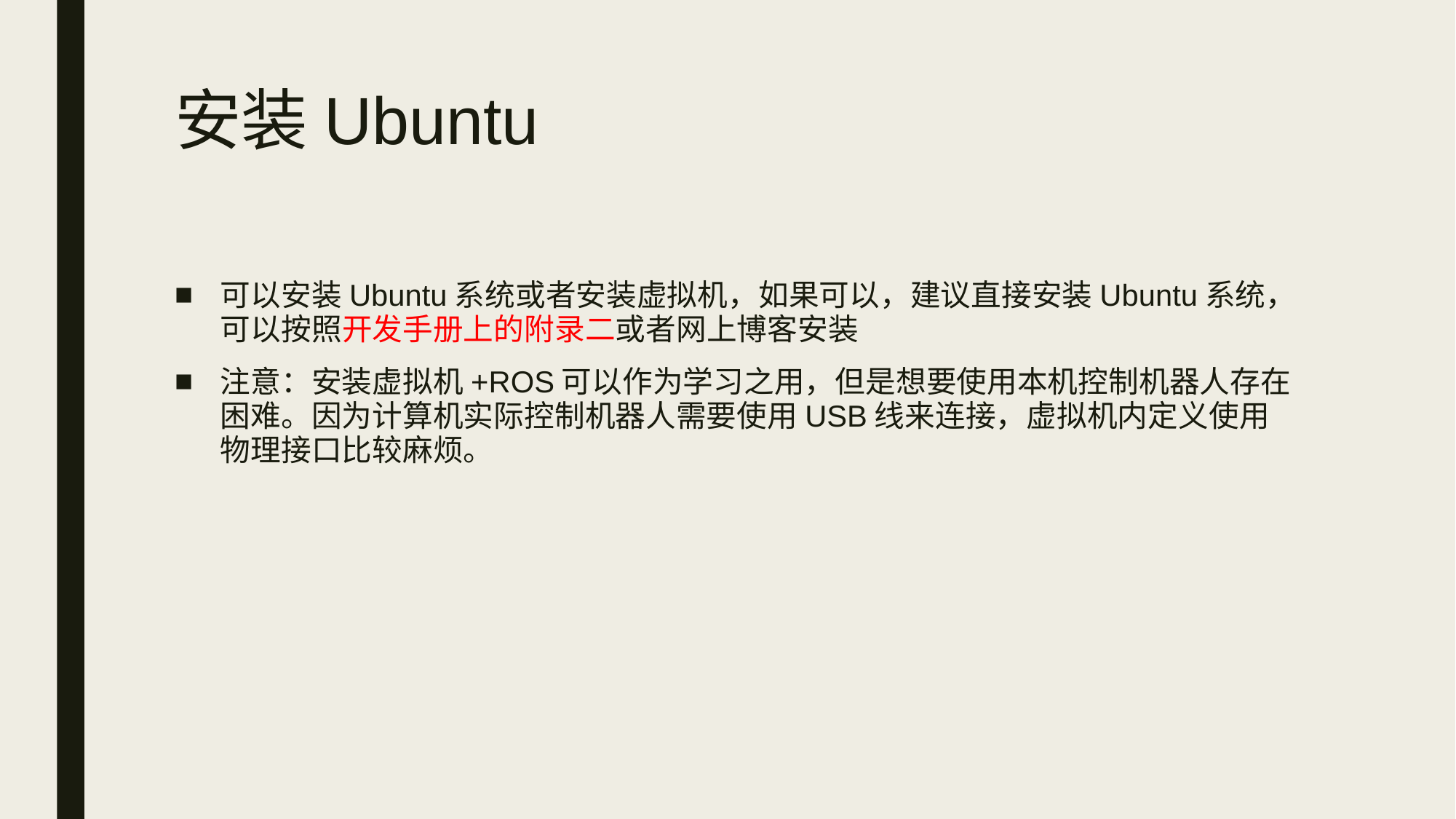

# 安装Ubuntu
可以安装Ubuntu系统或者安装虚拟机，如果可以，建议直接安装Ubuntu系统，可以按照开发手册上的附录二或者网上博客安装
注意：安装虚拟机+ROS可以作为学习之用，但是想要使用本机控制机器人存在困难。因为计算机实际控制机器人需要使用USB线来连接，虚拟机内定义使用物理接口比较麻烦。